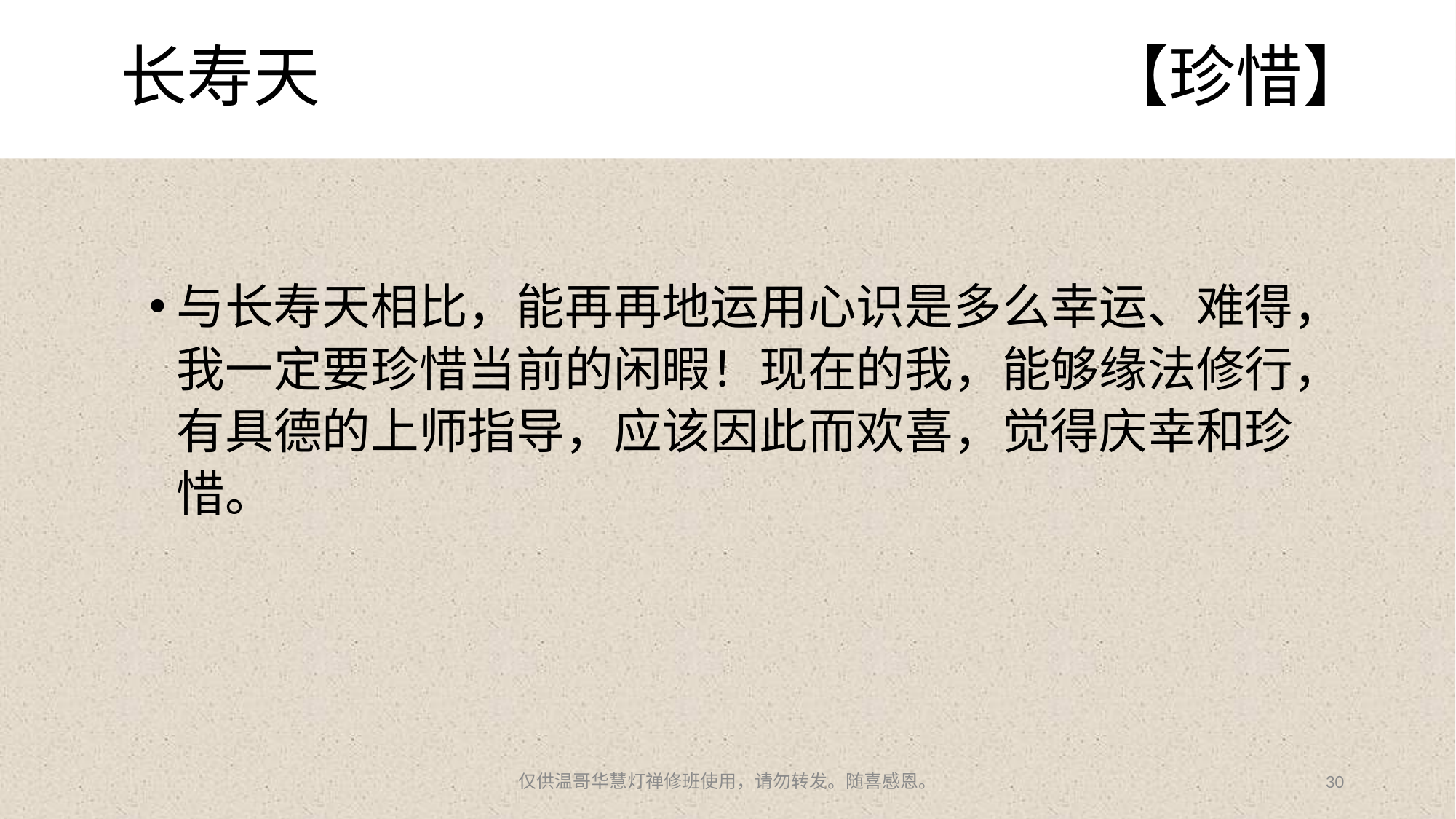

# 长寿天					 	 		【珍惜】
与长寿天相比，能再再地运用心识是多么幸运、难得，我一定要珍惜当前的闲暇！现在的我，能够缘法修行，有具德的上师指导，应该因此而欢喜，觉得庆幸和珍惜。

仅供温哥华慧灯禅修班使用，请勿转发。随喜感恩。
30